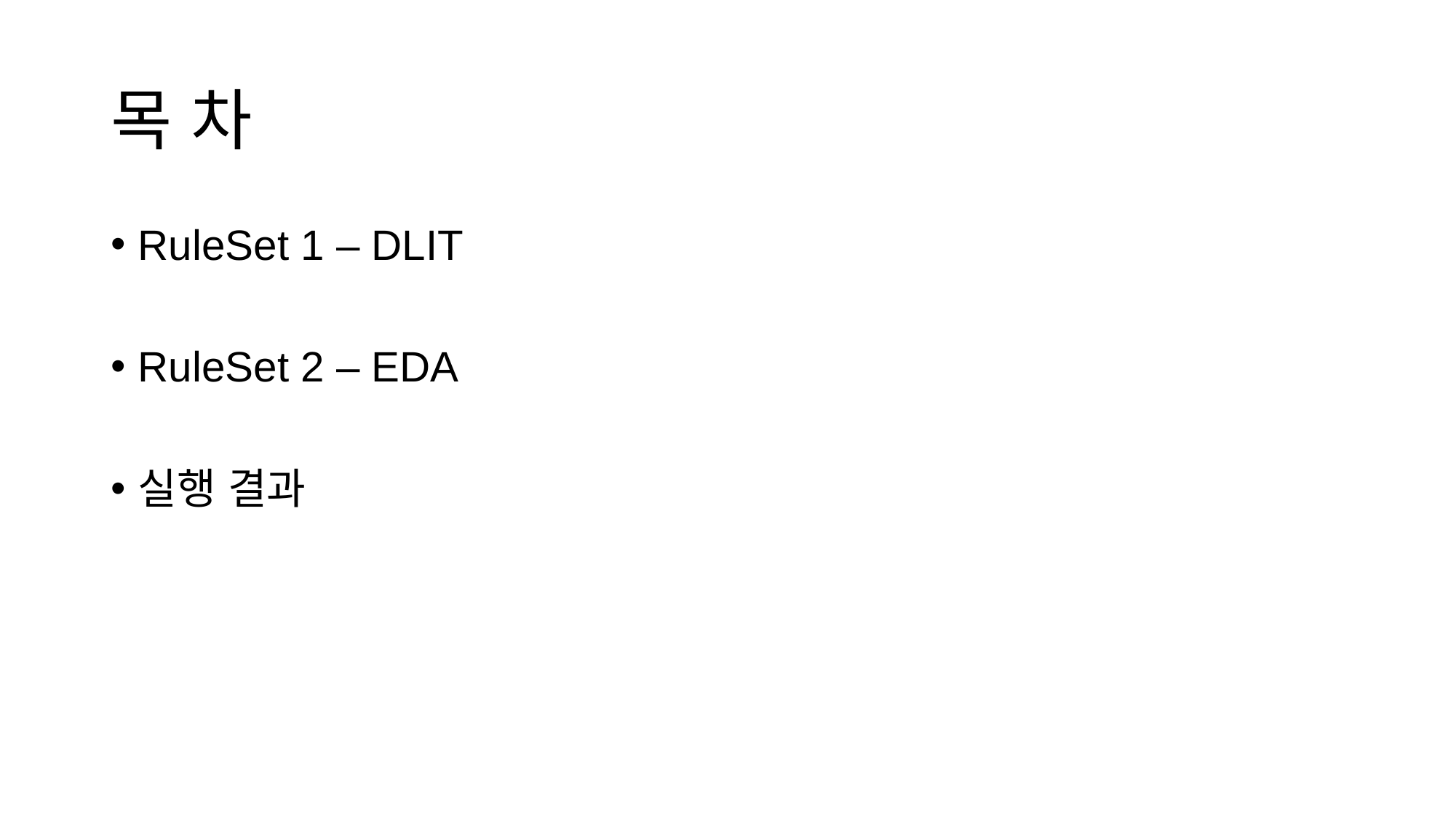

# 목 차
RuleSet 1 – DLIT

RuleSet 2 – EDA

실행 결과